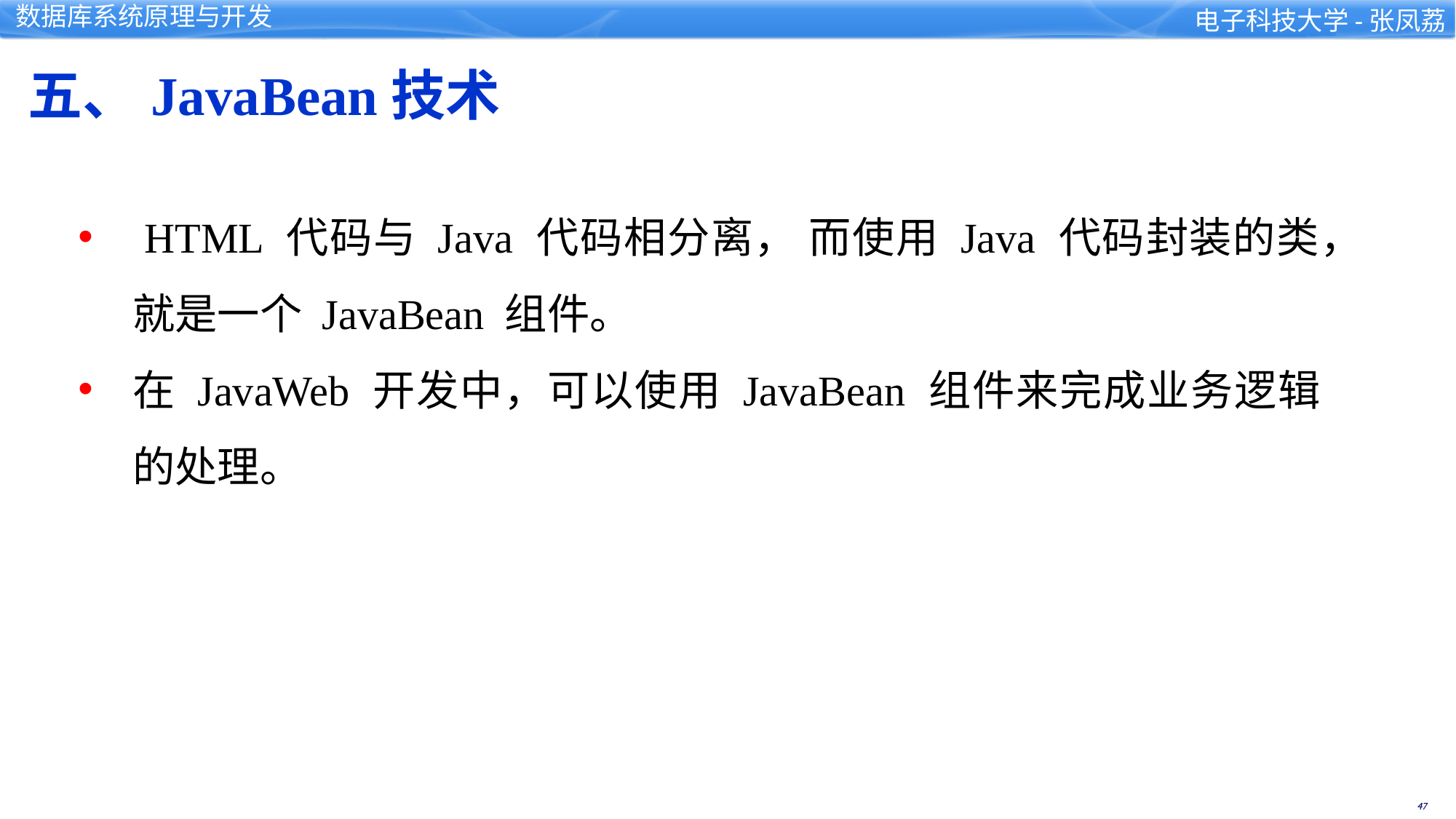

五、JavaBean技术
 HTML 代码与 Java 代码相分离， 而使用 Java 代码封装的类，就是一个 JavaBean 组件。
在 JavaWeb 开发中，可以使用 JavaBean 组件来完成业务逻辑的处理。